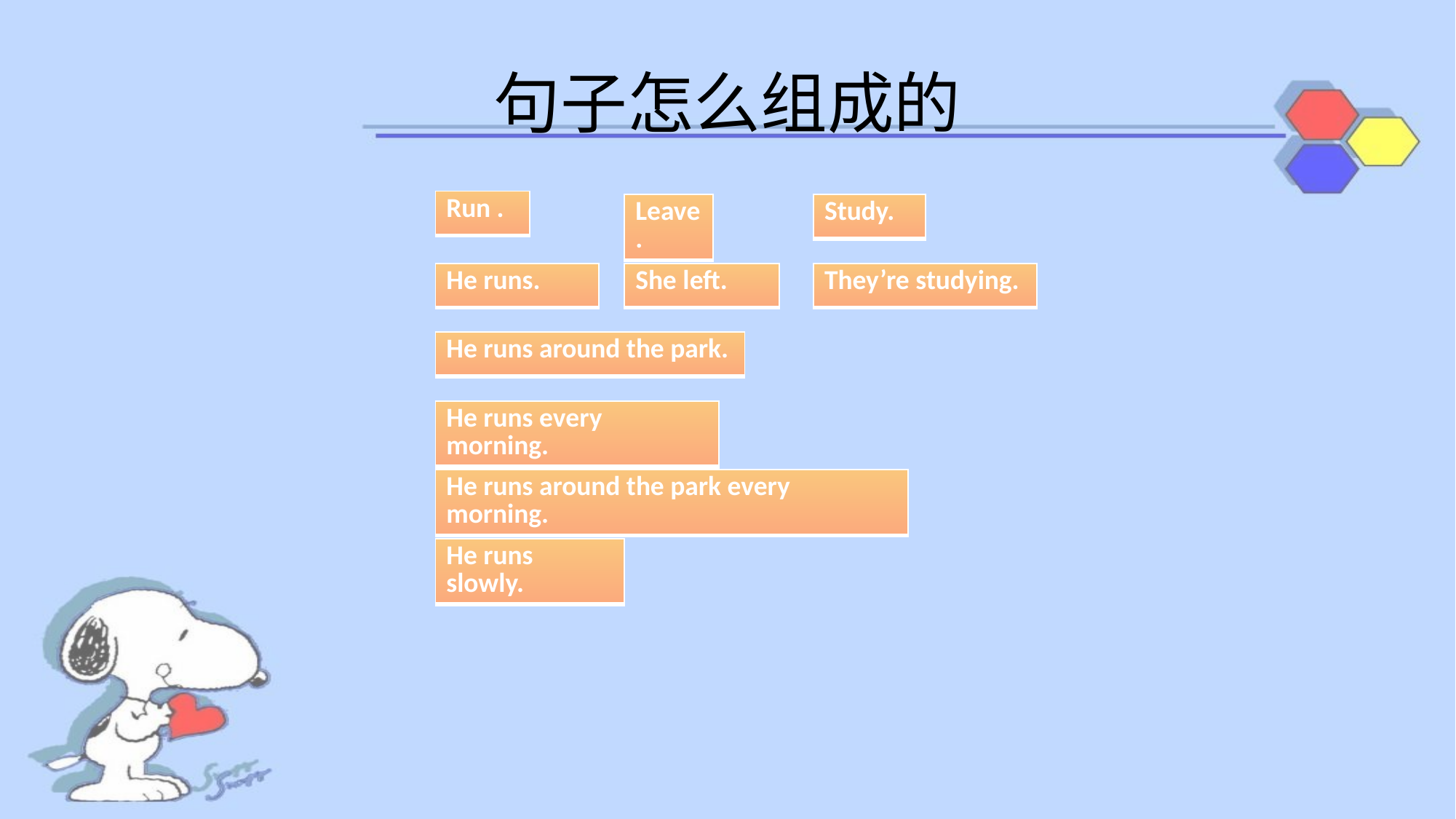

# 句子怎么组成的
| Run . |
| --- |
| Leave. |
| --- |
| Study. |
| --- |
| He runs. |
| --- |
| She left. |
| --- |
| They’re studying. |
| --- |
| He runs around the park. |
| --- |
| He runs every morning. |
| --- |
| He runs around the park every morning. |
| --- |
| He runs slowly. |
| --- |